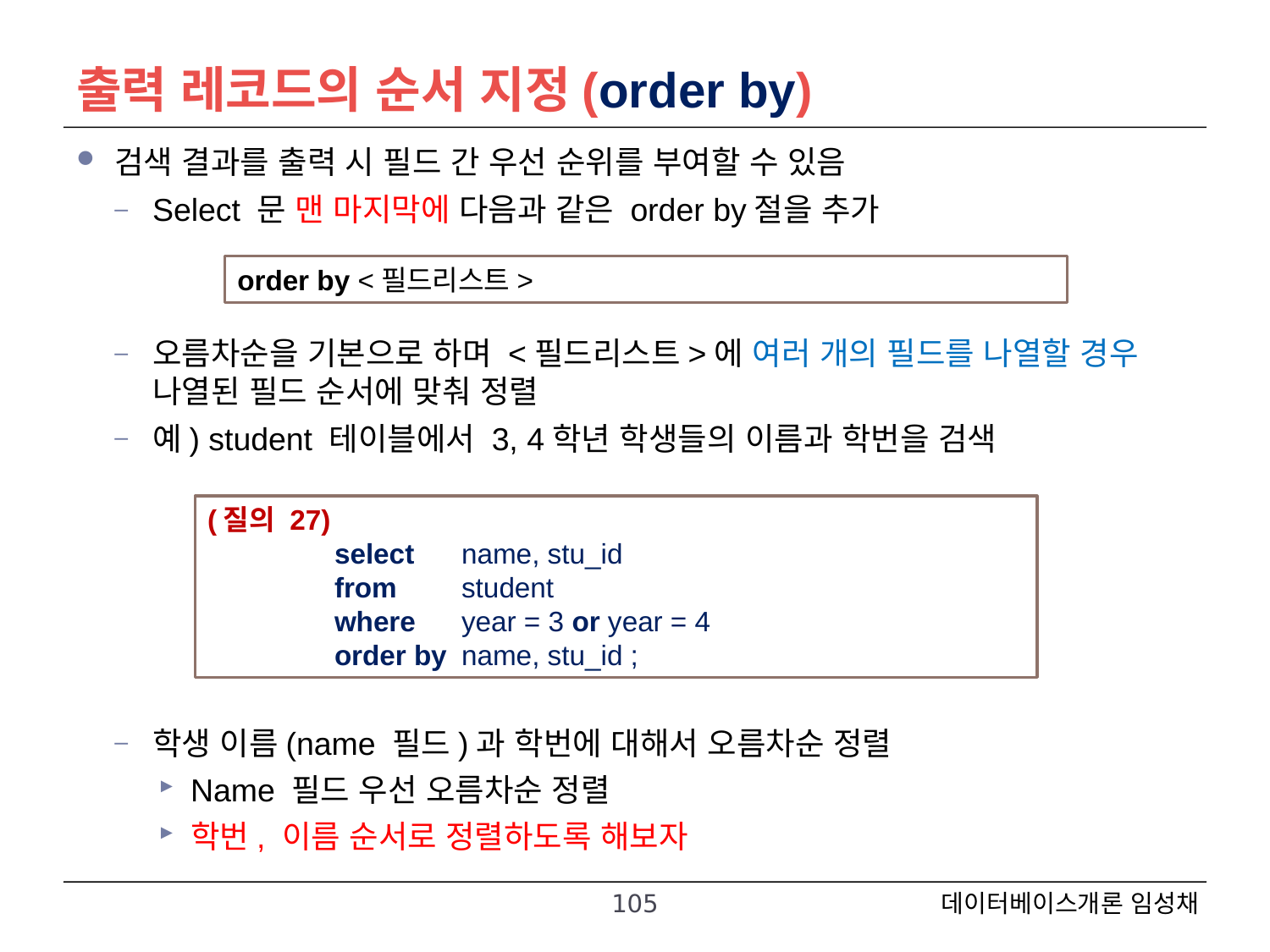

# 출력 레코드의 순서 지정(order by)
검색 결과를 출력 시 필드 간 우선 순위를 부여할 수 있음
Select 문 맨 마지막에 다음과 같은 order by절을 추가

오름차순을 기본으로 하며 <필드리스트>에 여러 개의 필드를 나열할 경우 나열된 필드 순서에 맞춰 정렬
예) student 테이블에서 3, 4학년 학생들의 이름과 학번을 검색

학생 이름(name 필드)과 학번에 대해서 오름차순 정렬
Name 필드 우선 오름차순 정렬
학번, 이름 순서로 정렬하도록 해보자
order by <필드리스트>
(질의 27)
	select 	name, stu_id
	from 	student
	where 	year = 3 or year = 4
	order by 	name, stu_id ;
105
데이터베이스개론 임성채